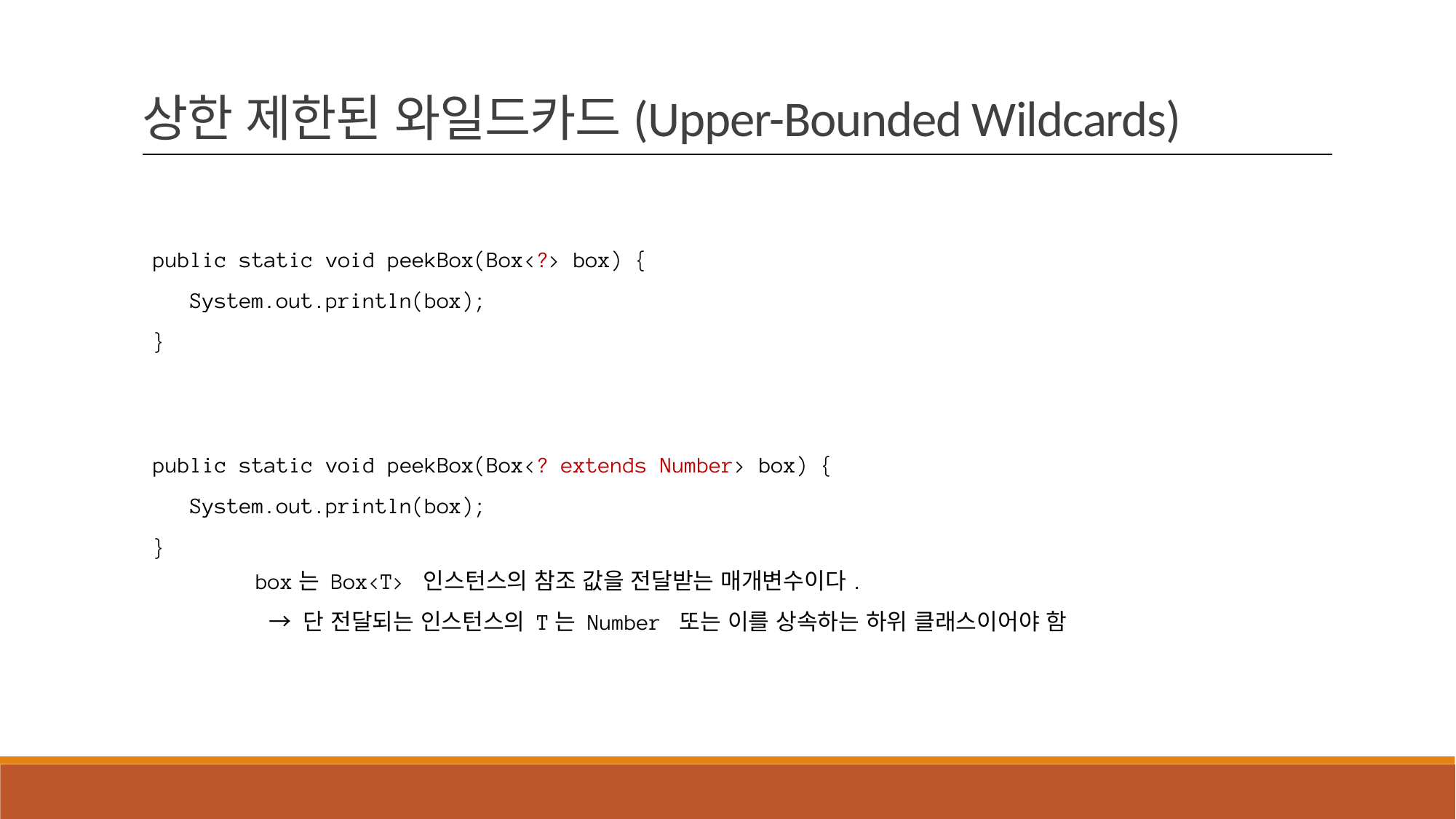

상한 제한된 와일드카드(Upper-Bounded Wildcards)
public static void peekBox(Box<?> box) {
   System.out.println(box);
}
public static void peekBox(Box<? extends Number> box) {
   System.out.println(box);
}
box는 Box<T> 인스턴스의 참조 값을 전달받는 매개변수이다.
  → 단 전달되는 인스턴스의 T는 Number 또는 이를 상속하는 하위 클래스이어야 함